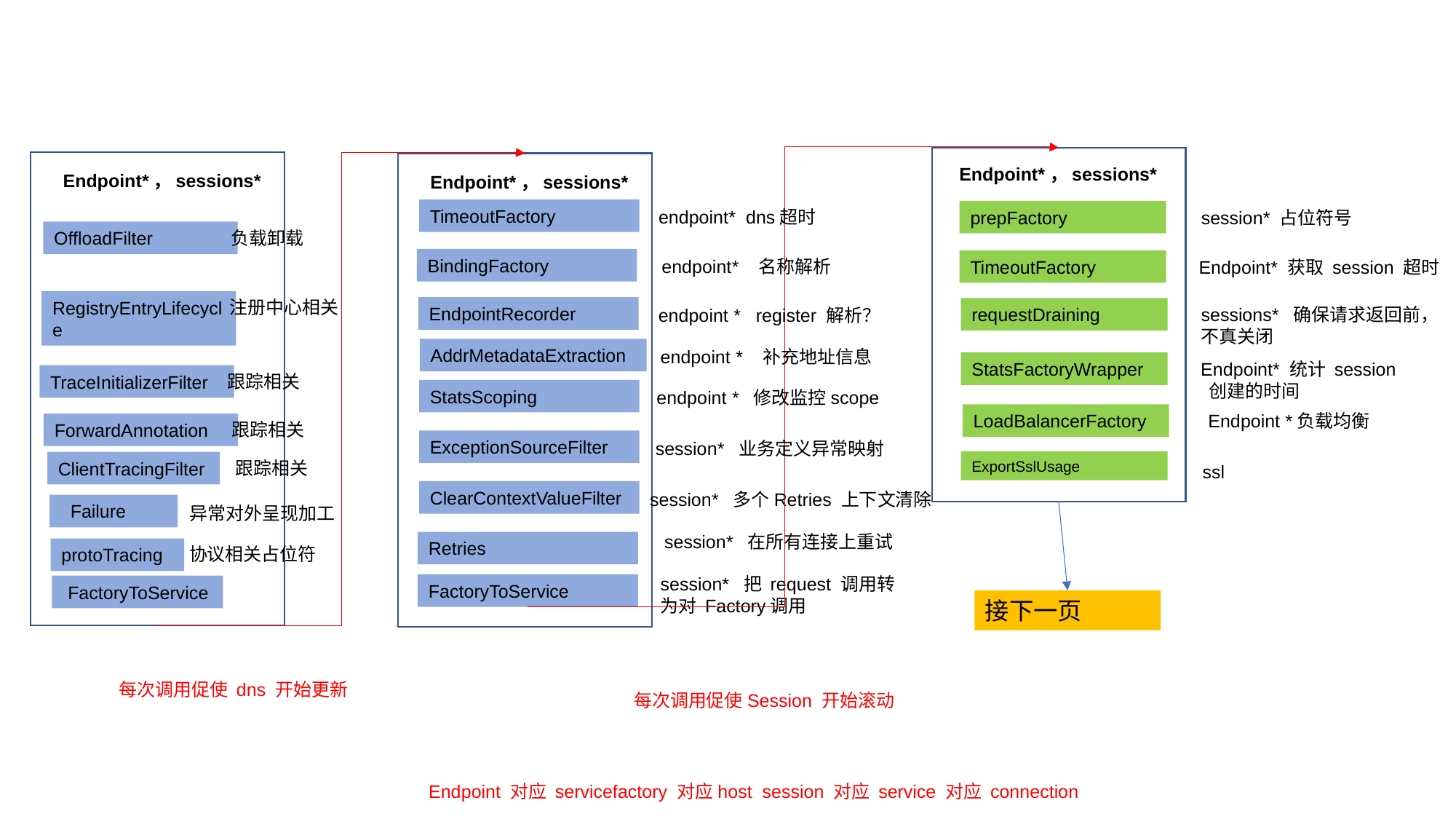

Endpoint*，sessions*
Endpoint*，sessions*
Endpoint*，sessions*
TimeoutFactory
endpoint*  dns超时
session* 占位符号
prepFactory
负载卸载
OffloadFilter
BindingFactory
 endpoint*   名称解析
Endpoint* 获取 session 超时
TimeoutFactory
注册中心相关
RegistryEntryLifecycle
EndpointRecorder
endpoint *   register 解析？
sessions*  确保请求返回前，
不真关闭
requestDraining
AddrMetadataExtraction
endpoint *   补充地址信息
Endpoint* 统计 session
 创建的时间
StatsFactoryWrapper
跟踪相关
TraceInitializerFilter
StatsScoping
endpoint *  修改监控scope
Endpoint *负载均衡
LoadBalancerFactory
跟踪相关
ForwardAnnotation
ExceptionSourceFilter
session*  业务定义异常映射
ExportSslUsage
ssl
跟踪相关
ClientTracingFilter
ClearContextValueFilter
session*  多个Retries 上下文清除
  Failure
异常对外呈现加工
session*  在所有连接上重试
Retries
协议相关占位符
protoTracing
session*  把 request 调用转
为对 Factory调用
FactoryToService

 FactoryToService
接下一页
每次调用促使 dns 开始更新
每次调用促使Session 开始滚动
Endpoint 对应 servicefactory 对应host  session 对应 service 对应 connection